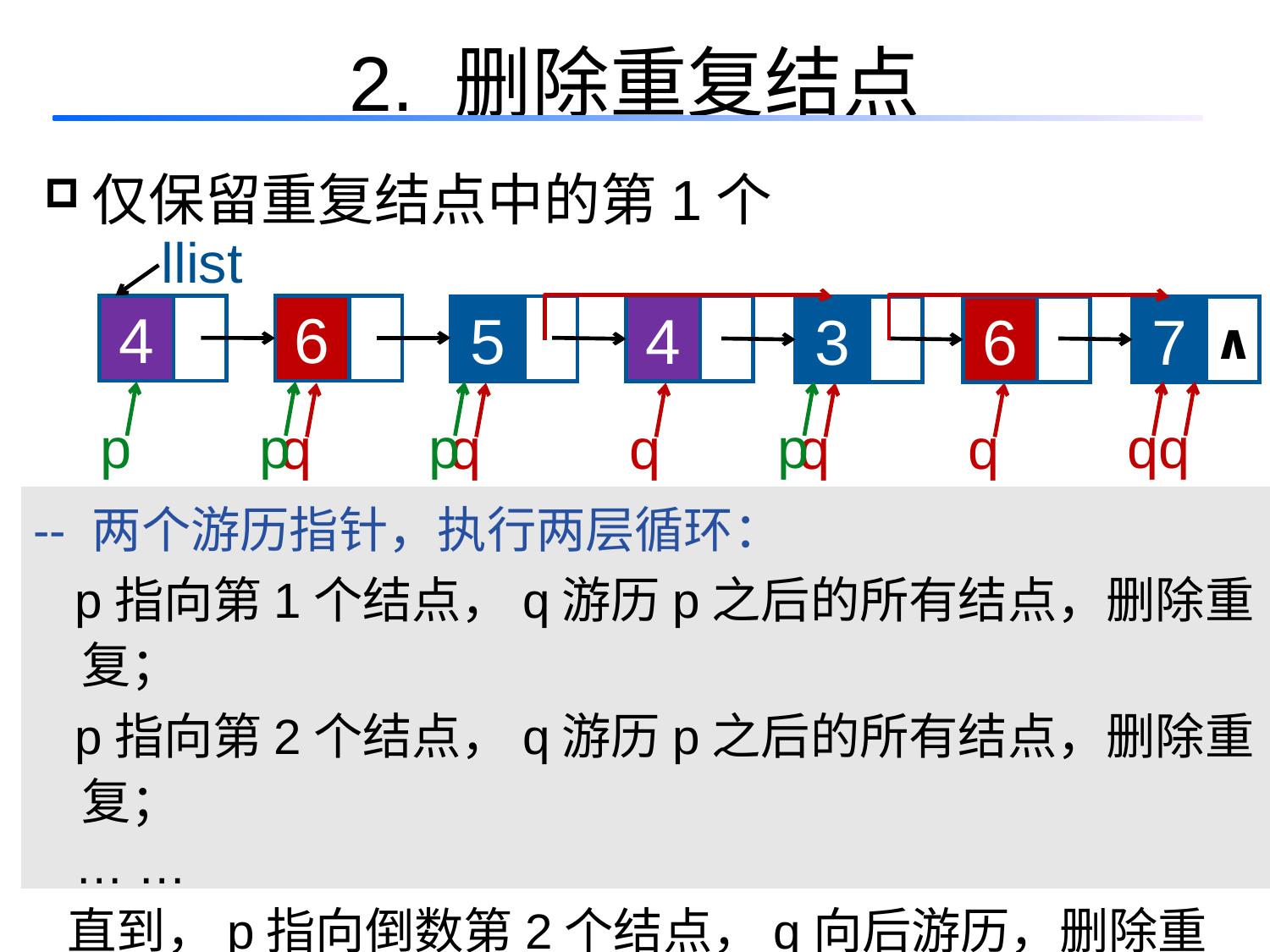

2. 删除重复结点

仅保留重复结点中的第1个
llist
4

6

5

4

3

6

7
 ∧
p
p
p
p
q
q
q
q
q
q
q
-- 两个游历指针，执行两层循环：
   p指向第1个结点，q游历p之后的所有结点，删除重复；
   p指向第2个结点，q游历p之后的所有结点，删除重复；
   … …
  直到，p指向倒数第2个结点，q向后游历，删除重复。